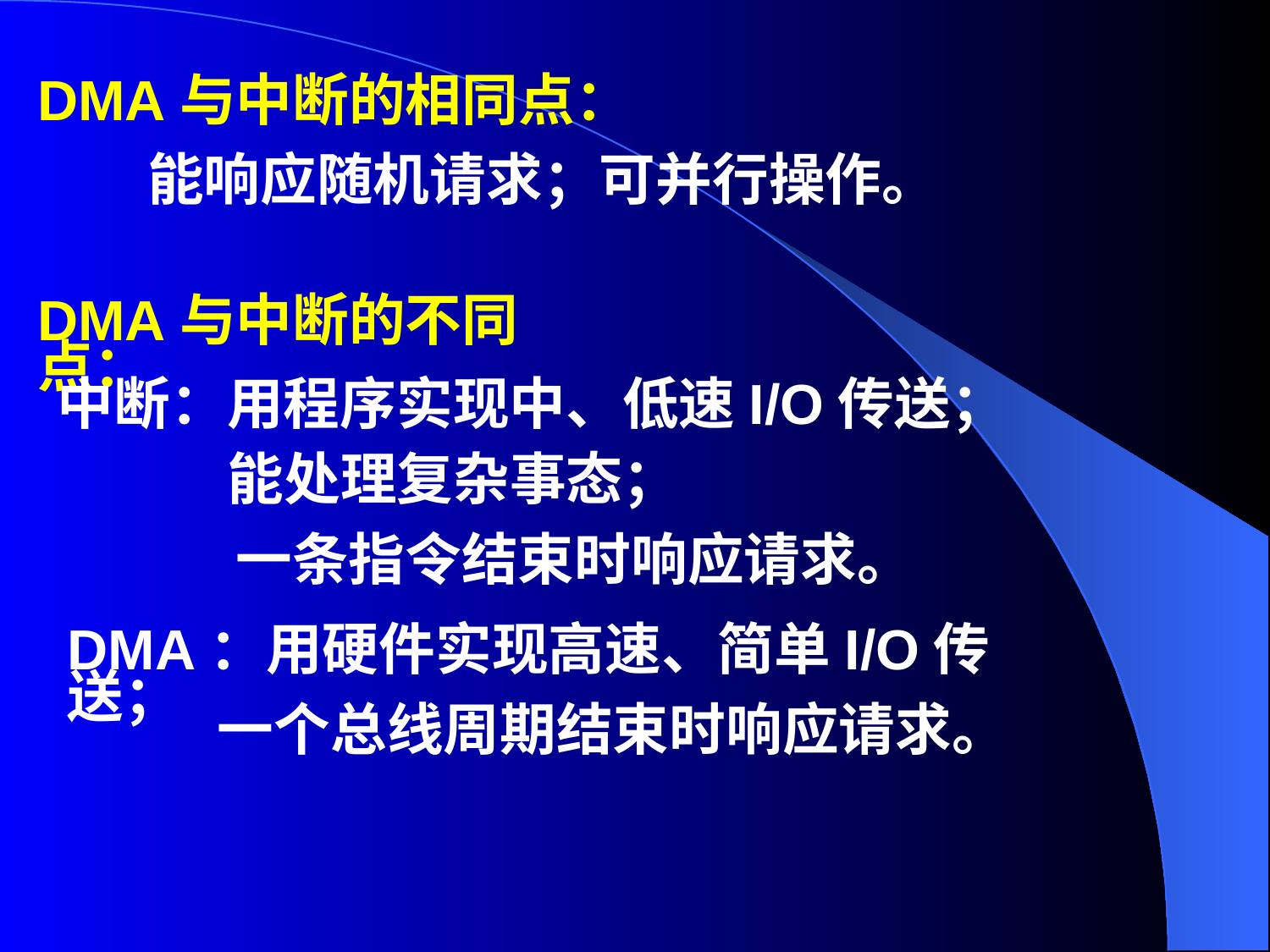

DMA与中断的相同点：
能响应随机请求；可并行操作。
DMA与中断的不同点：
中断：用程序实现中、低速I/O传送；
能处理复杂事态；
一条指令结束时响应请求。
DMA：用硬件实现高速、简单I/O传送；
一个总线周期结束时响应请求。